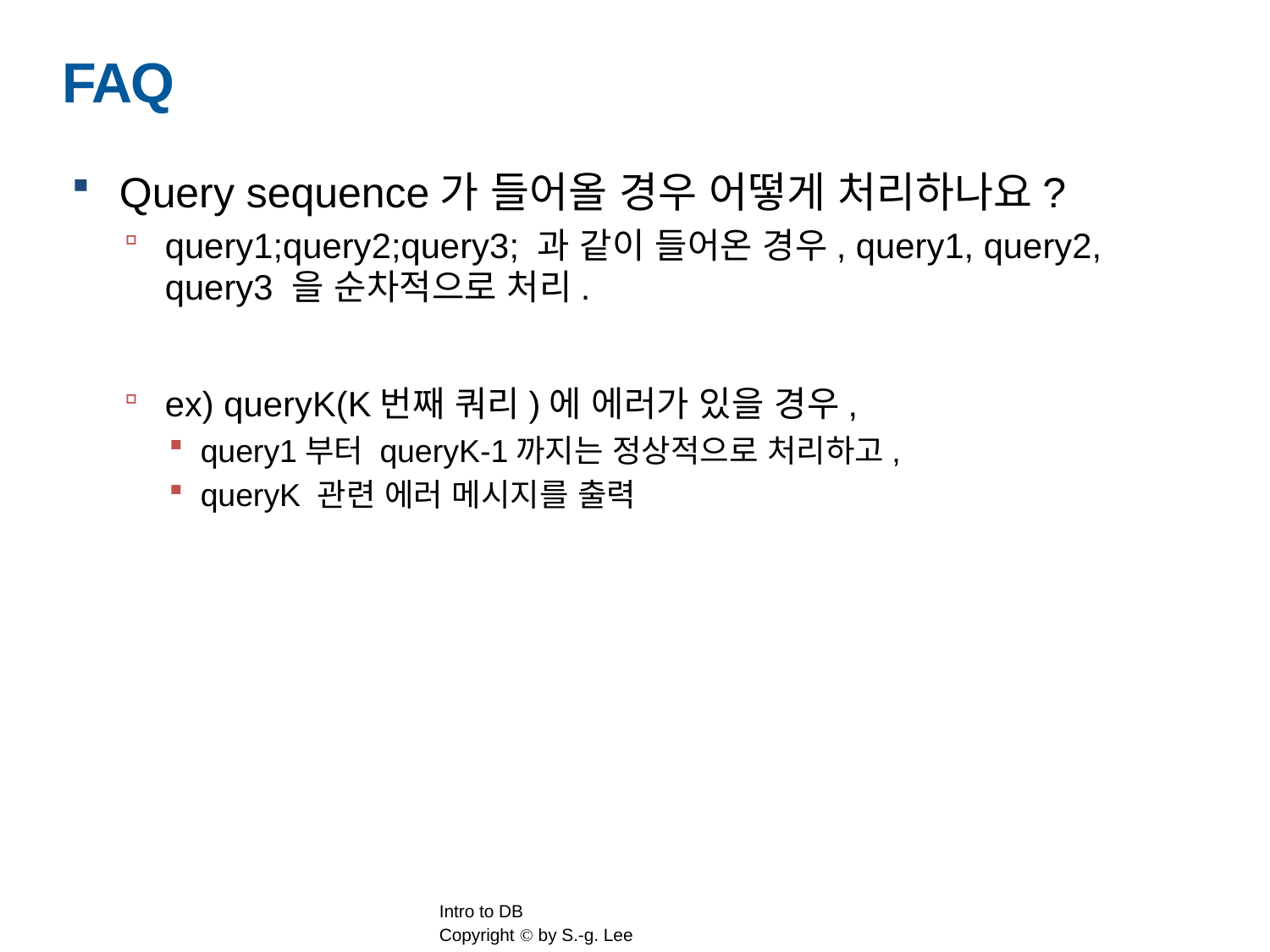

# FAQ
Query sequence가 들어올 경우 어떻게 처리하나요?
query1;query2;query3; 과 같이 들어온 경우, query1, query2, query3 을 순차적으로 처리.

ex) queryK(K번째 쿼리)에 에러가 있을 경우,
query1부터 queryK-1까지는 정상적으로 처리하고,
queryK 관련 에러 메시지를 출력